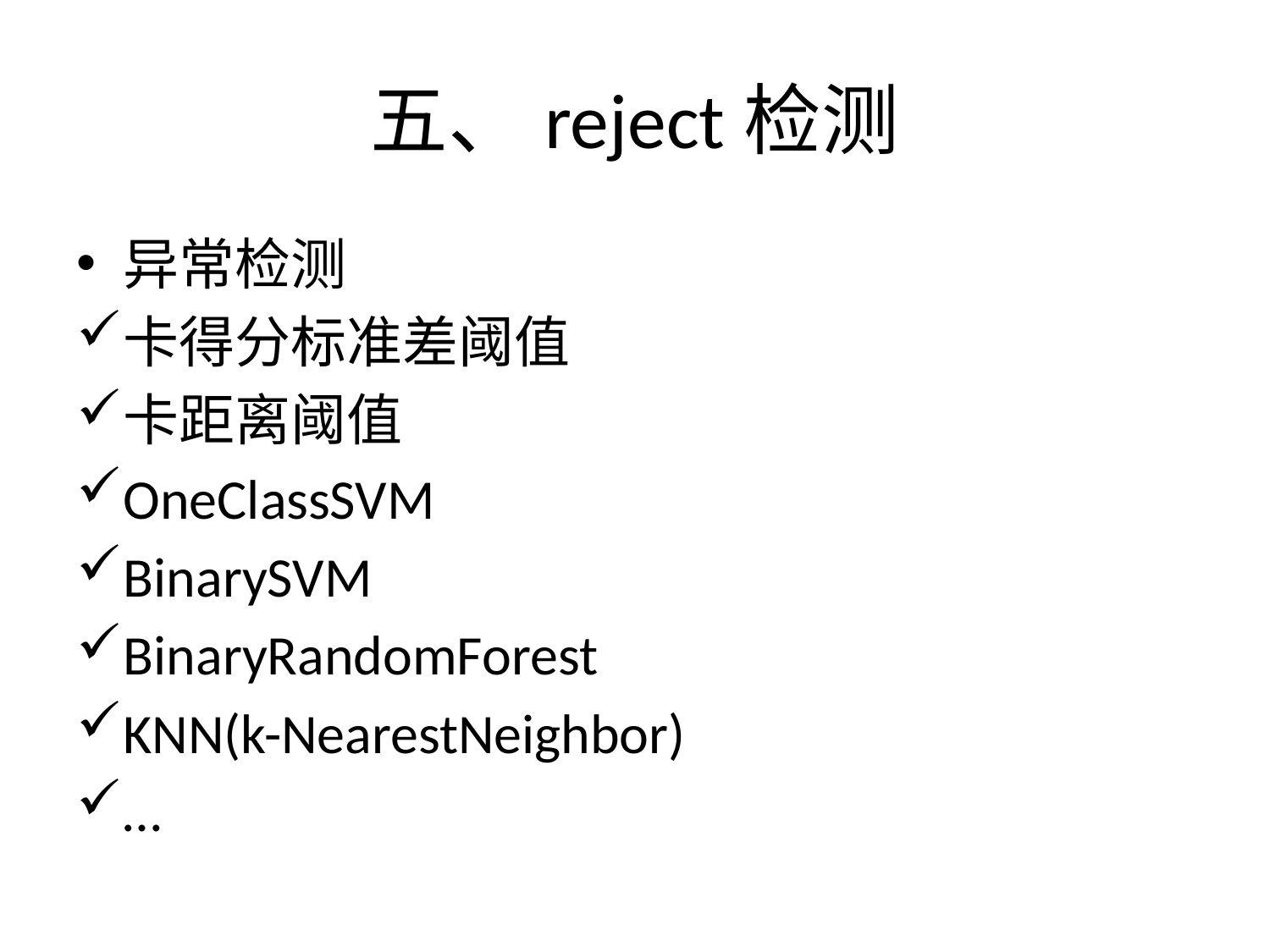

# 五、reject检测
异常检测
卡得分标准差阈值
卡距离阈值
OneClassSVM
BinarySVM
BinaryRandomForest
KNN(k-NearestNeighbor)
…